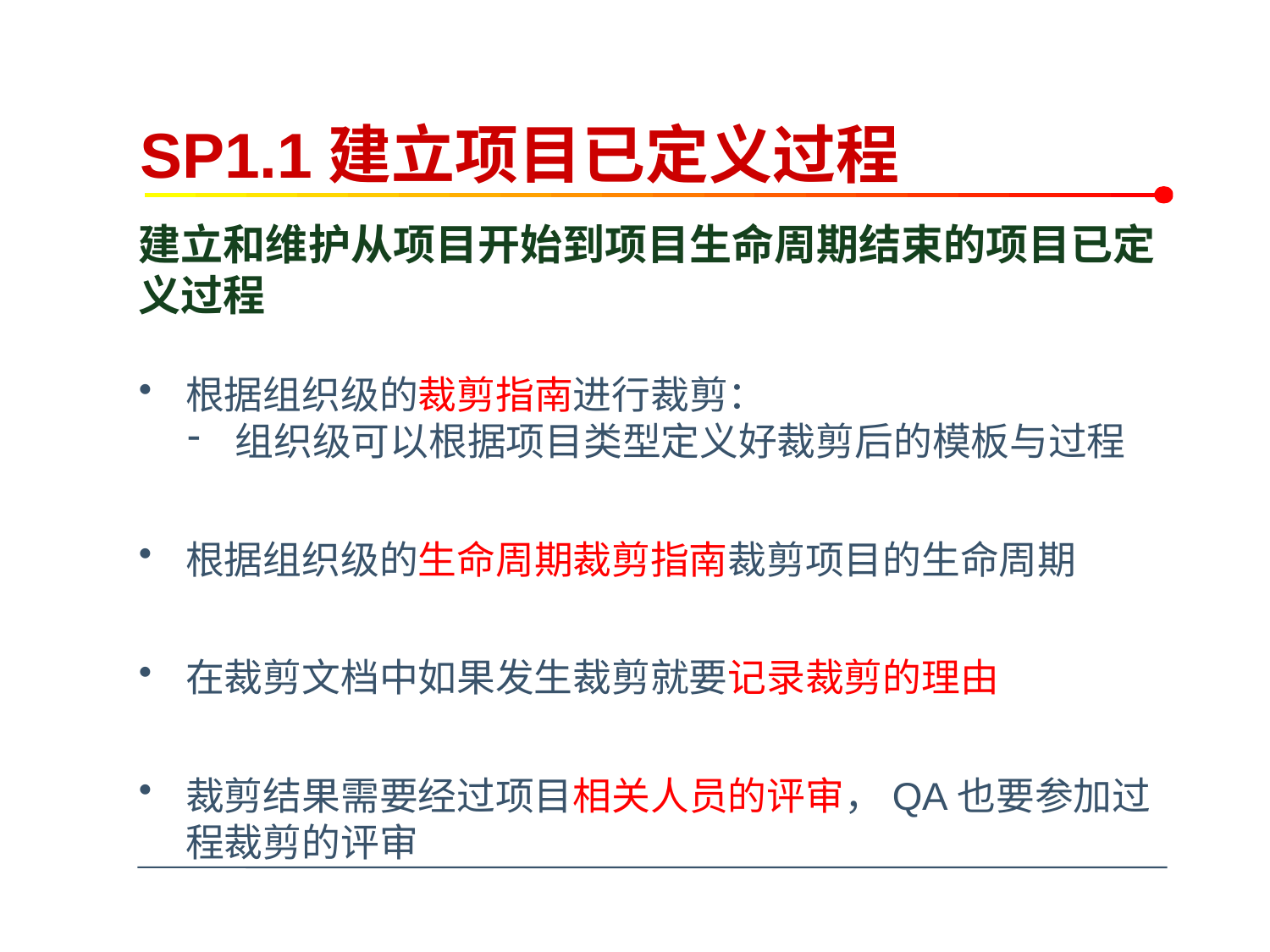

# SP1.1建立项目已定义过程
建立和维护从项目开始到项目生命周期结束的项目已定义过程

根据组织级的裁剪指南进行裁剪：
组织级可以根据项目类型定义好裁剪后的模板与过程

根据组织级的生命周期裁剪指南裁剪项目的生命周期

在裁剪文档中如果发生裁剪就要记录裁剪的理由

裁剪结果需要经过项目相关人员的评审，QA也要参加过程裁剪的评审